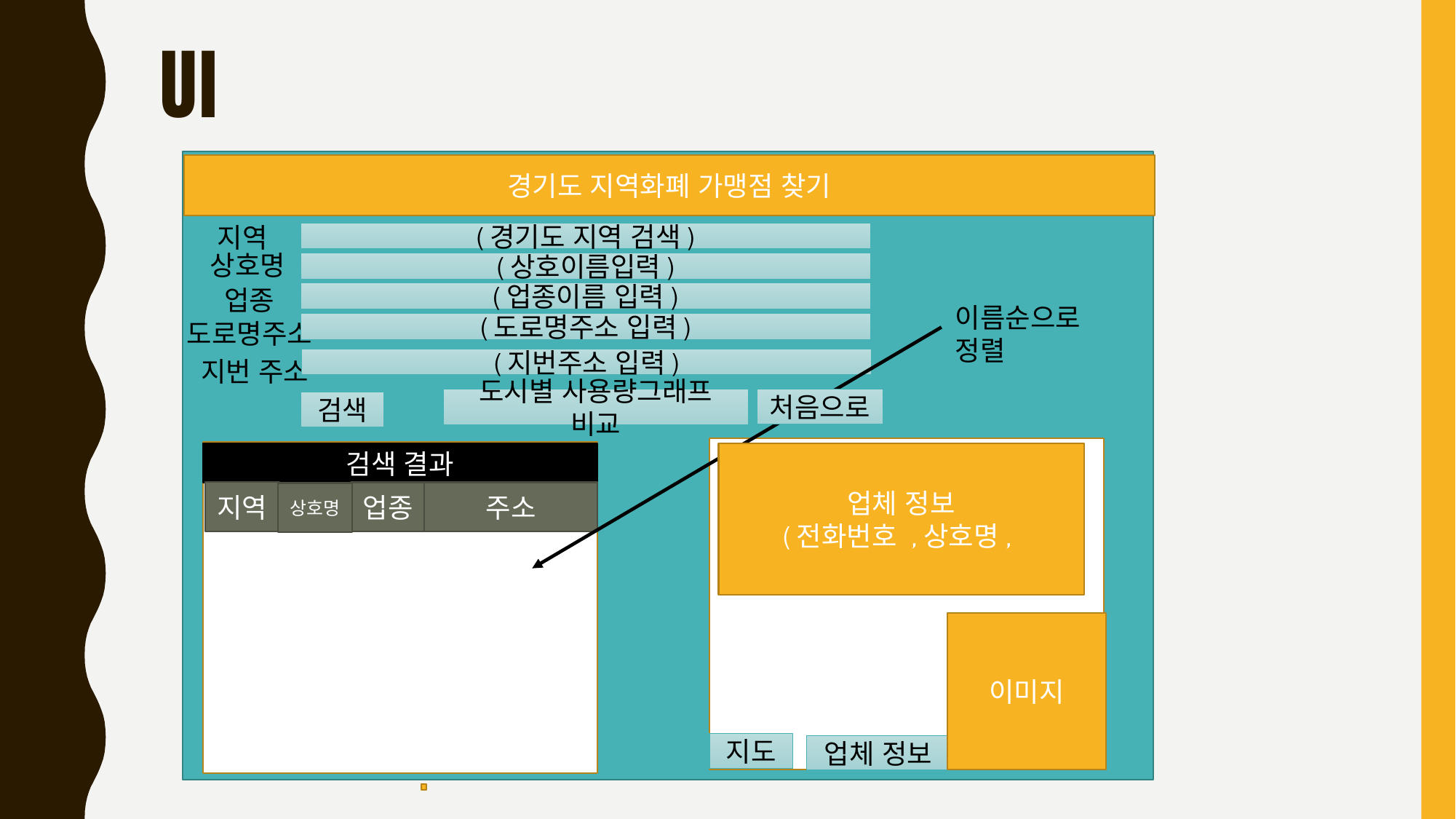

# UI

경기도 지역화폐 가맹점 찾기
지역
(경기도 지역 검색)
상호명
(상호이름입력)

 업종
(업종이름 입력)
이름순으로 정렬
도로명주소
(도로명주소 입력)
지번 주소
(지번주소 입력)
도시별 사용량그래프 비교
처음으로
검색

검색 결과
업체 정보
(전화번호 ,상호명,
예시)
지역
업종
주소
상호명
이미지
지도
업체 정보